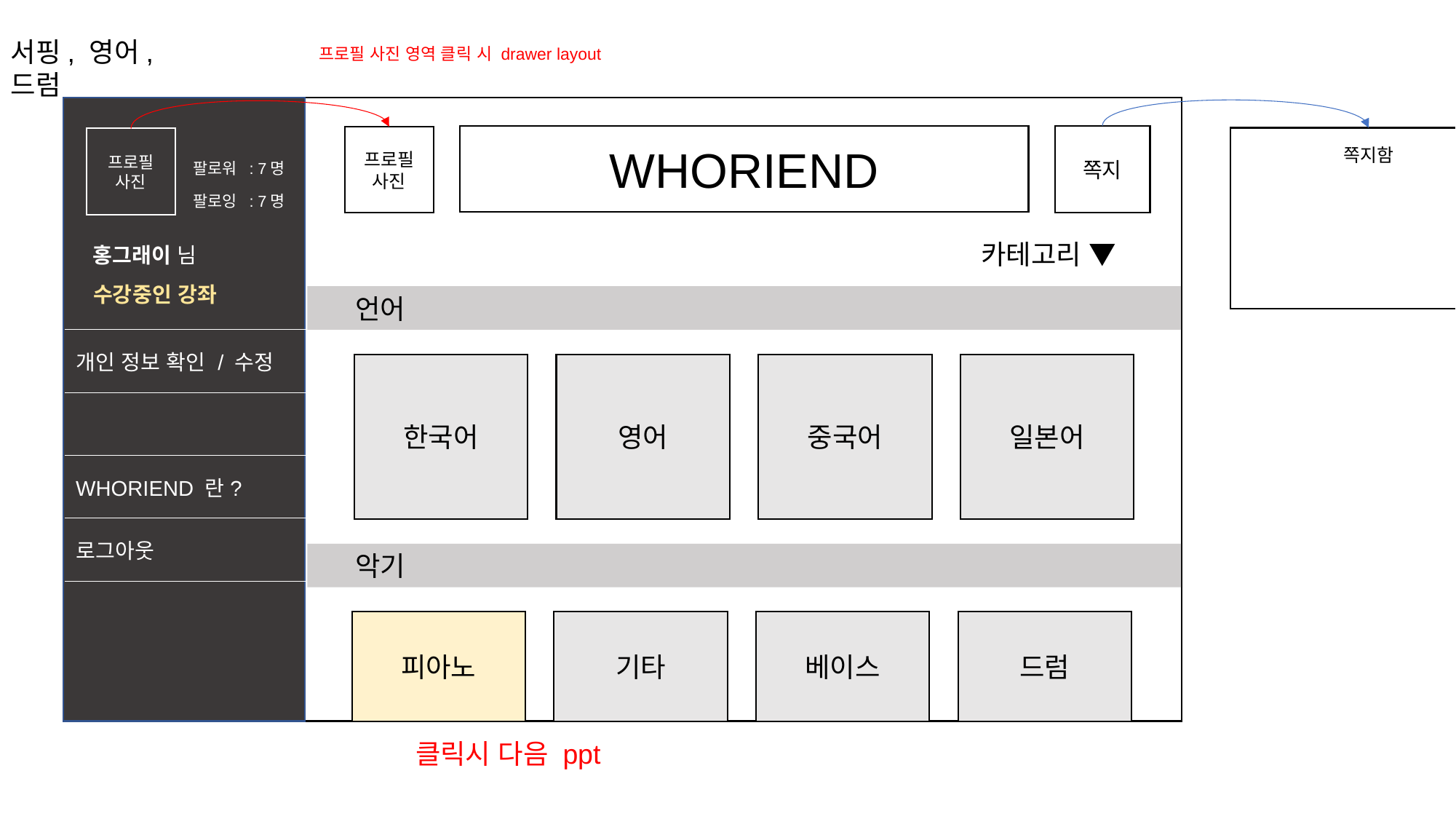

서핑, 영어, 드럼
프로필 사진 영역 클릭 시 drawer layout

WHORIEND
쪽지
프로필 사진

프로필 사진
쪽지함
팔로워  : 7명
팔로잉  : 7명
카테고리 ▼
홍그래이 님
수강중인 강좌

    언어
| 개인 정보 확인 / 수정 |
| --- |
|  |
| WHORIEND 란? |
| 로그아웃 |
|  |
한국어
영어
중국어
일본어

    악기
피아노
기타
베이스
드럼
클릭시 다음 ppt